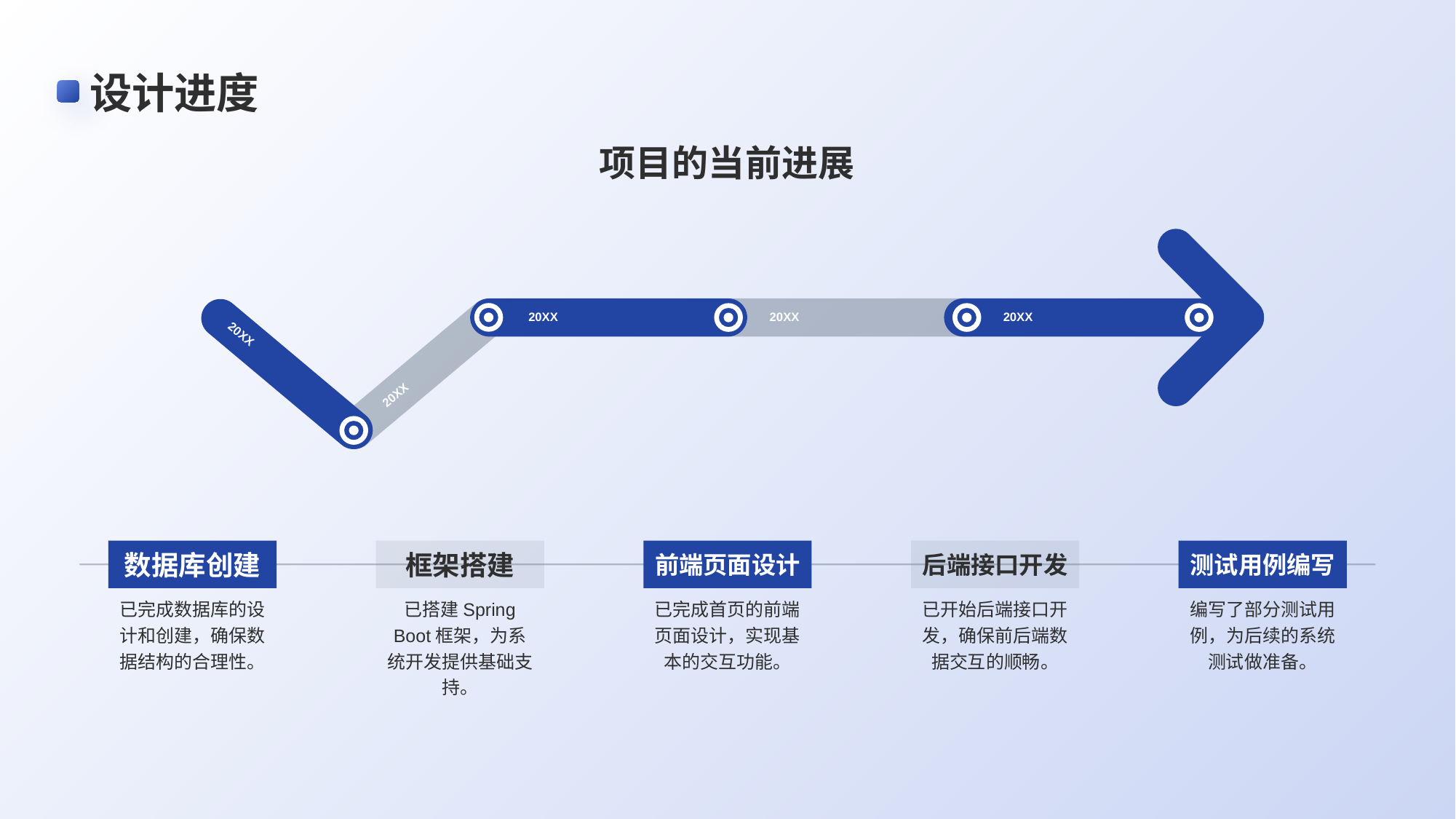

# 设计进度
项目的当前进展

20XX
前端页面设计
已完成首页的前端页面设计，实现基本的交互功能。
20XX
后端接口开发
已开始后端接口开发，确保前后端数据交互的顺畅。
20XX
测试用例编写
编写了部分测试用例，为后续的系统测试做准备。
20XX
数据库创建
已完成数据库的设计和创建，确保数据结构的合理性。

20XX
框架搭建
已搭建Spring Boot框架，为系统开发提供基础支持。